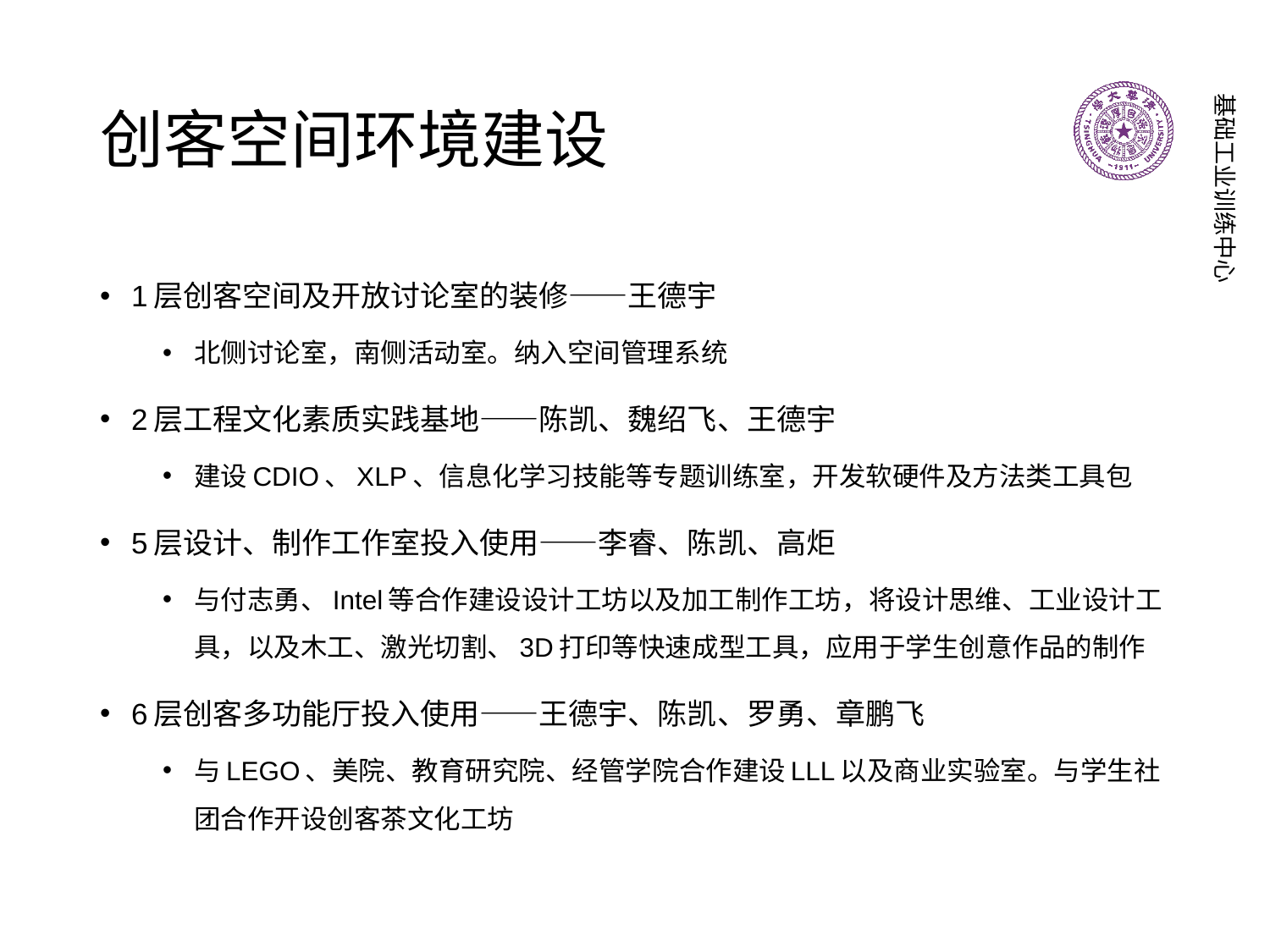

# 创客空间环境建设
1层创客空间及开放讨论室的装修——王德宇
北侧讨论室，南侧活动室。纳入空间管理系统
2层工程文化素质实践基地——陈凯、魏绍飞、王德宇
建设CDIO、XLP、信息化学习技能等专题训练室，开发软硬件及方法类工具包
5层设计、制作工作室投入使用——李睿、陈凯、高炬
与付志勇、Intel等合作建设设计工坊以及加工制作工坊，将设计思维、工业设计工具，以及木工、激光切割、3D打印等快速成型工具，应用于学生创意作品的制作
6层创客多功能厅投入使用——王德宇、陈凯、罗勇、章鹏飞
与LEGO、美院、教育研究院、经管学院合作建设LLL以及商业实验室。与学生社团合作开设创客茶文化工坊